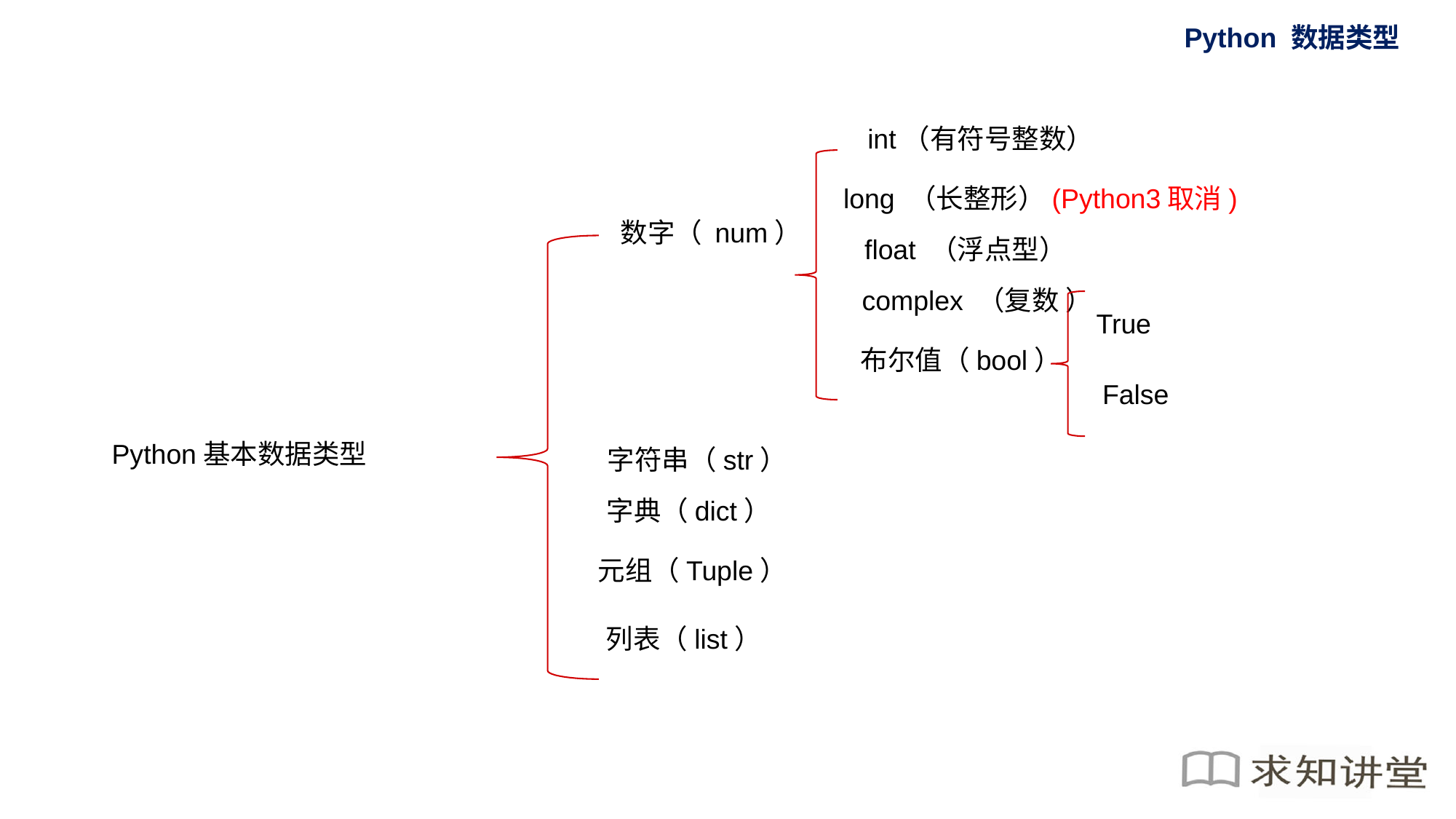

Python 数据类型
int（有符号整数）

long （长整形）(Python3取消)
数字（ num）
float （浮点型）

complex （复数 ）

True
布尔值（bool）
False
Python基本数据类型
字符串（str）
字典（dict）
元组（Tuple）
列表（list）